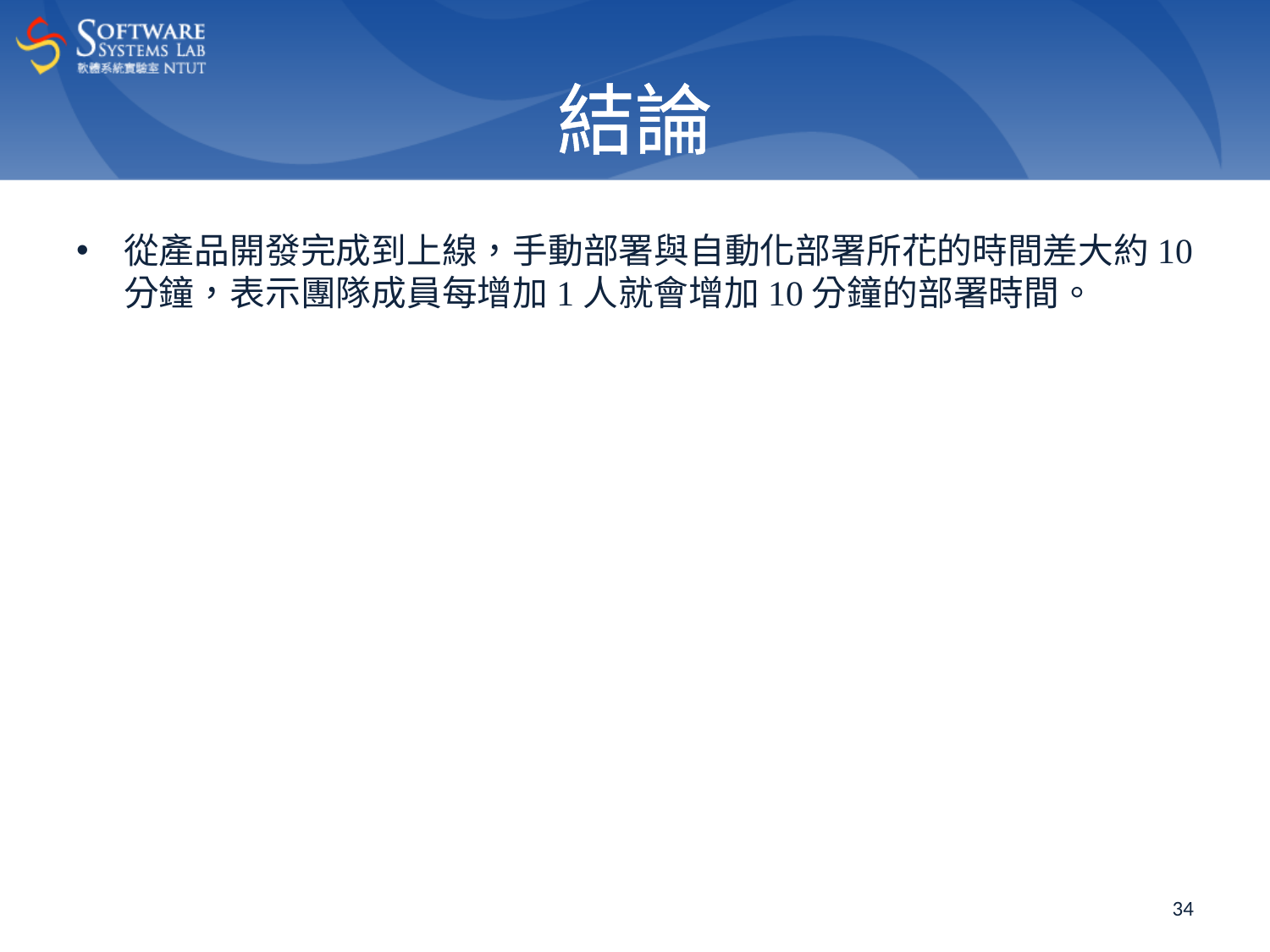

# 結論
從產品開發完成到上線，手動部署與自動化部署所花的時間差大約10分鐘，表示團隊成員每增加1人就會增加10分鐘的部署時間。

34